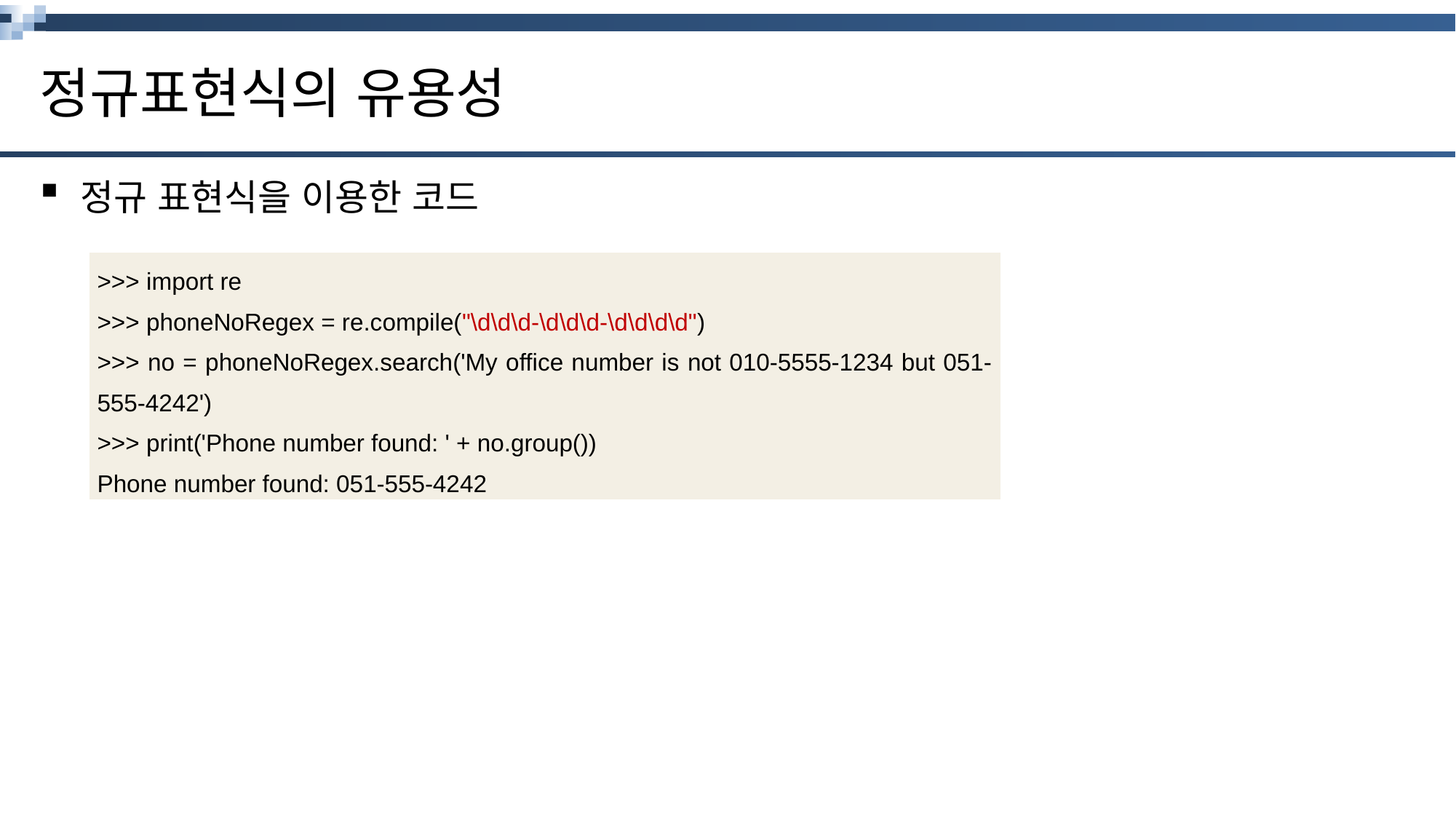

# 정규표현식의 유용성
정규 표현식을 이용한 코드
| >>> import re >>> phoneNoRegex = re.compile("\d\d\d-\d\d\d-\d\d\d\d") >>> no = phoneNoRegex.search('My office number is not 010-5555-1234 but 051-555-4242') >>> print('Phone number found: ' + no.group()) Phone number found: 051-555-4242 |
| --- |